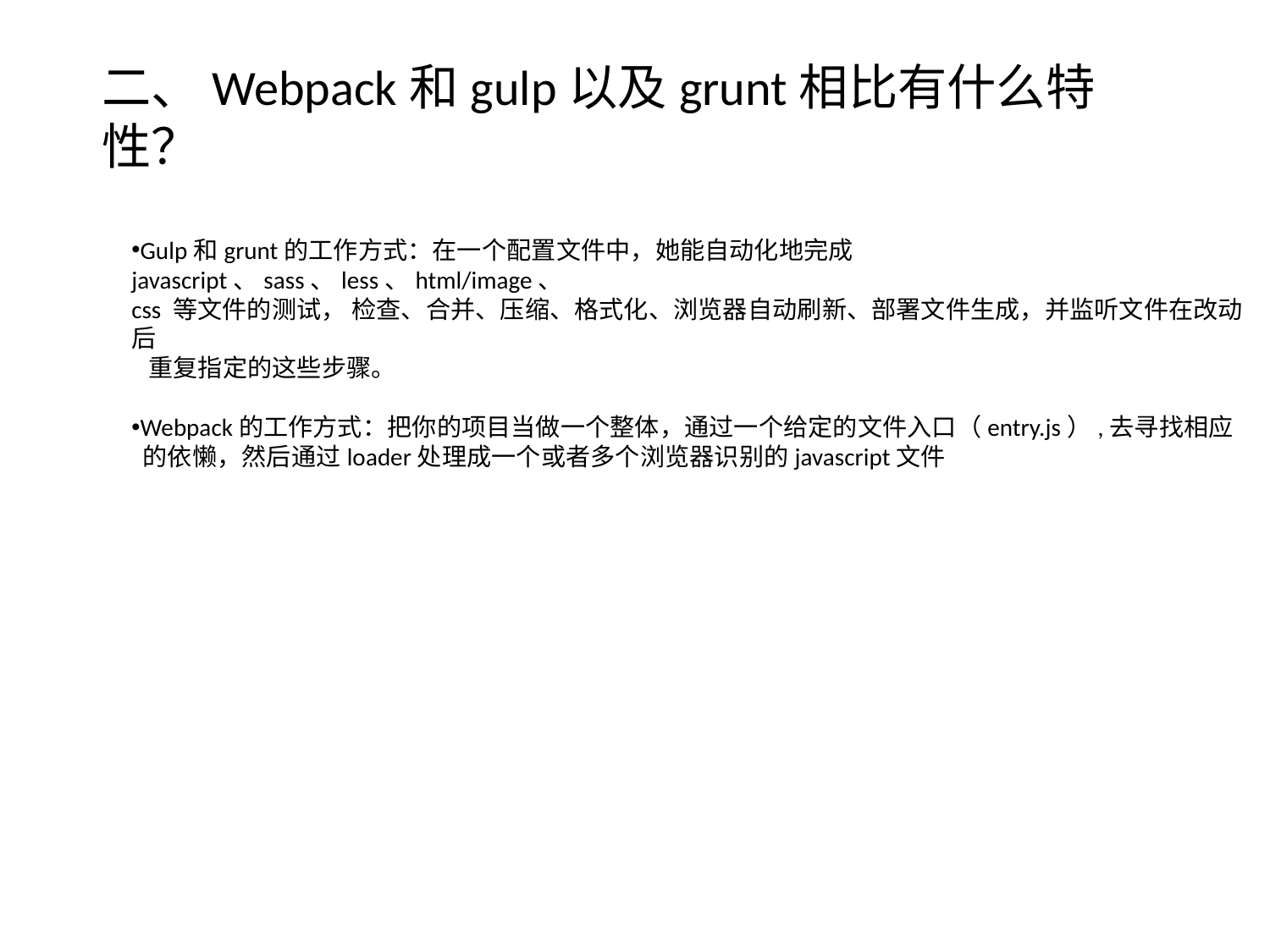

二、Webpack和gulp以及grunt相比有什么特性？
Gulp和grunt的工作方式：在一个配置文件中，她能自动化地完成 javascript、sass、less、html/image、
css 等文件的测试， 检查、合并、压缩、格式化、浏览器自动刷新、部署文件生成，并监听文件在改动后
  重复指定的这些步骤。

Webpack的工作方式：把你的项目当做一个整体，通过一个给定的文件入口（entry.js）,去寻找相应
 的依懒，然后通过loader处理成一个或者多个浏览器识别的javascript文件